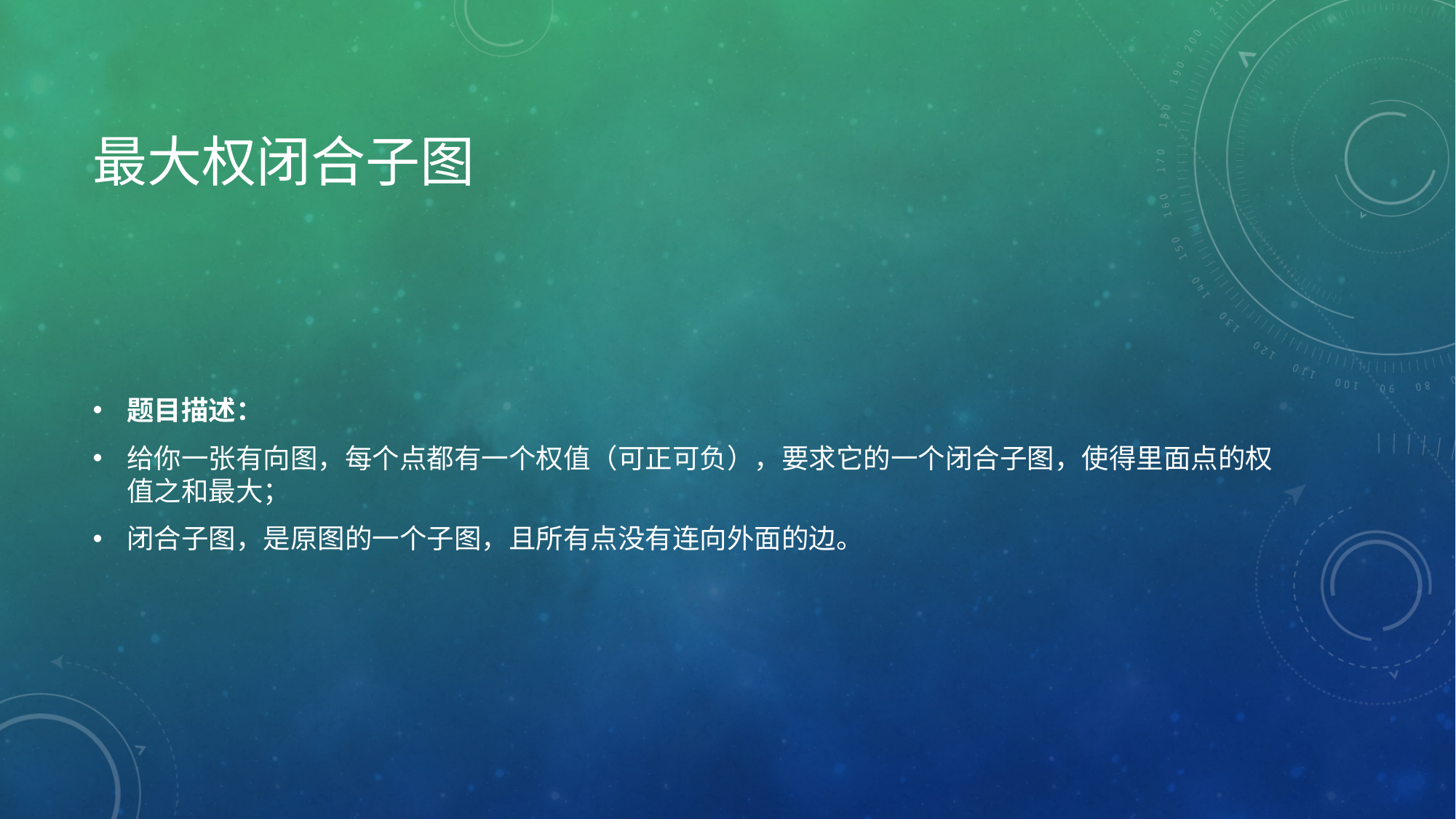

# 最大权闭合子图
题目描述：
给你一张有向图，每个点都有一个权值（可正可负），要求它的一个闭合子图，使得里面点的权值之和最大；
闭合子图，是原图的一个子图，且所有点没有连向外面的边。